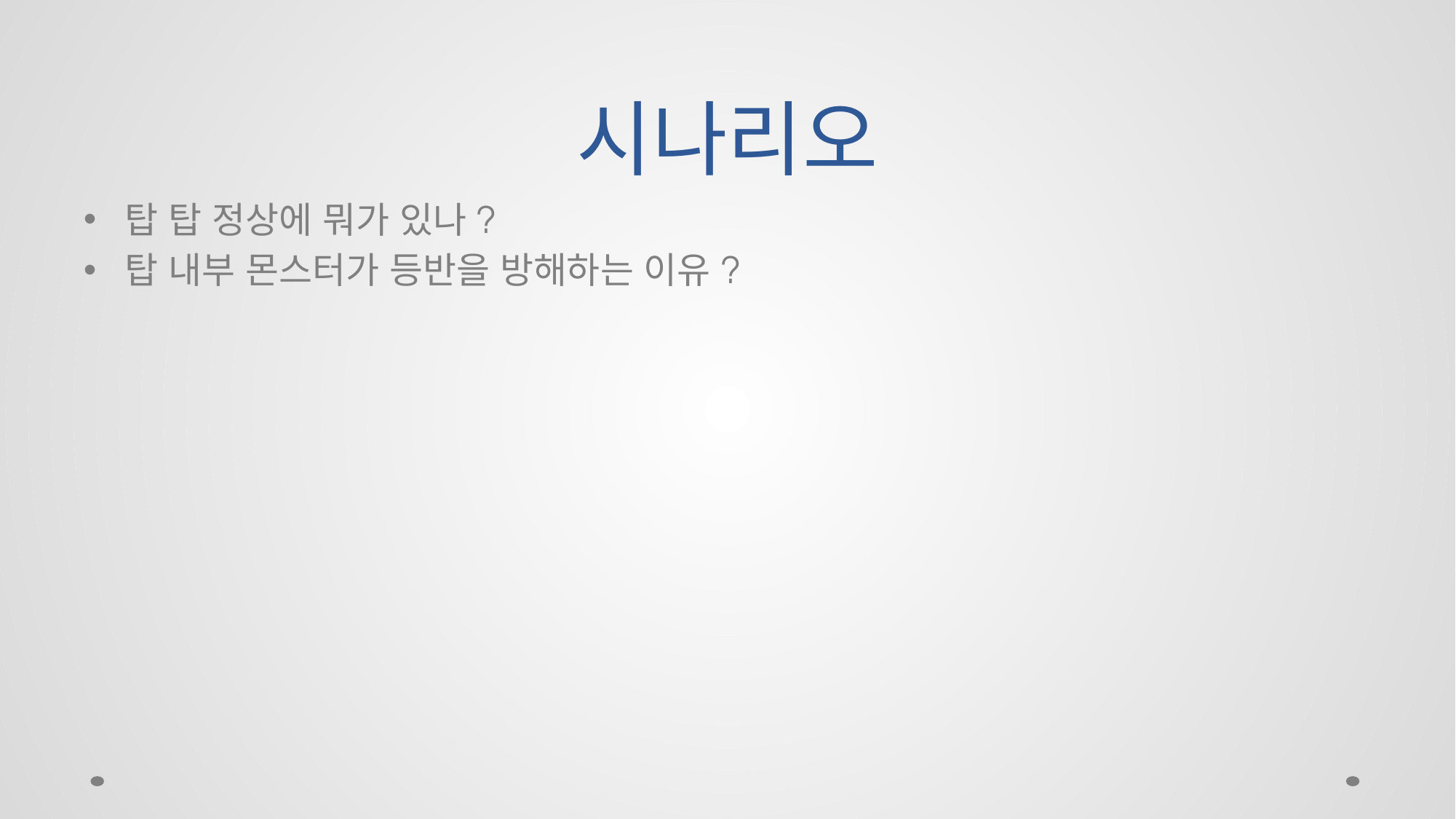

# 시나리오
탑 탑 정상에 뭐가 있나?
탑 내부 몬스터가 등반을 방해하는 이유?